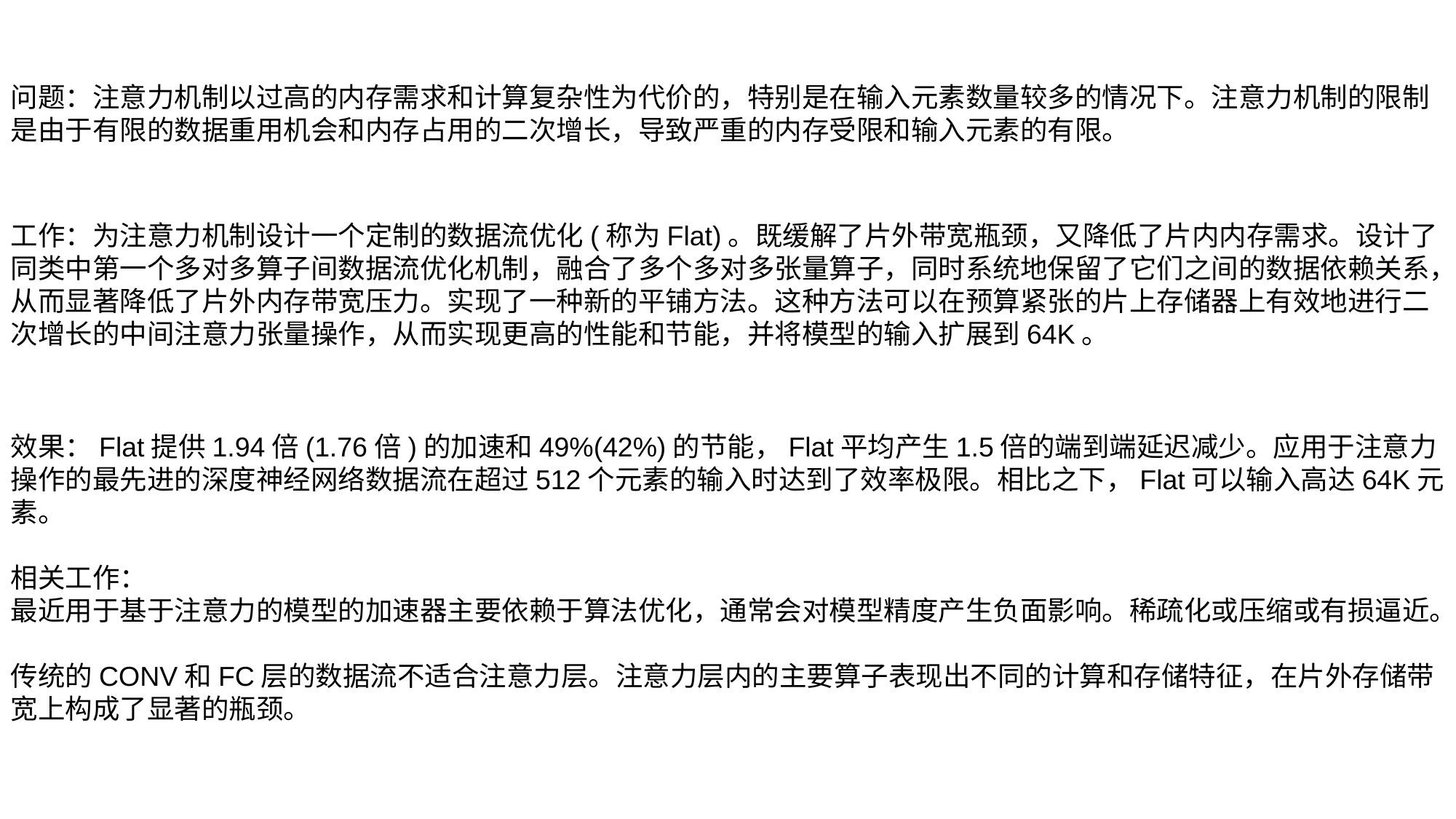

问题：注意力机制以过高的内存需求和计算复杂性为代价的，特别是在输入元素数量较多的情况下。注意力机制的限制是由于有限的数据重用机会和内存占用的二次增长，导致严重的内存受限和输入元素的有限。
工作：为注意力机制设计一个定制的数据流优化(称为Flat)。既缓解了片外带宽瓶颈，又降低了片内内存需求。设计了同类中第一个多对多算子间数据流优化机制，融合了多个多对多张量算子，同时系统地保留了它们之间的数据依赖关系，从而显著降低了片外内存带宽压力。实现了一种新的平铺方法。这种方法可以在预算紧张的片上存储器上有效地进行二次增长的中间注意力张量操作，从而实现更高的性能和节能，并将模型的输入扩展到64K。
效果：Flat提供1.94倍(1.76倍)的加速和49%(42%)的节能，Flat平均产生1.5倍的端到端延迟减少。应用于注意力操作的最先进的深度神经网络数据流在超过512个元素的输入时达到了效率极限。相比之下，Flat可以输入高达64K元素。
相关工作：
最近用于基于注意力的模型的加速器主要依赖于算法优化，通常会对模型精度产生负面影响。稀疏化或压缩或有损逼近。

传统的CONV和FC层的数据流不适合注意力层。注意力层内的主要算子表现出不同的计算和存储特征，在片外存储带宽上构成了显著的瓶颈。